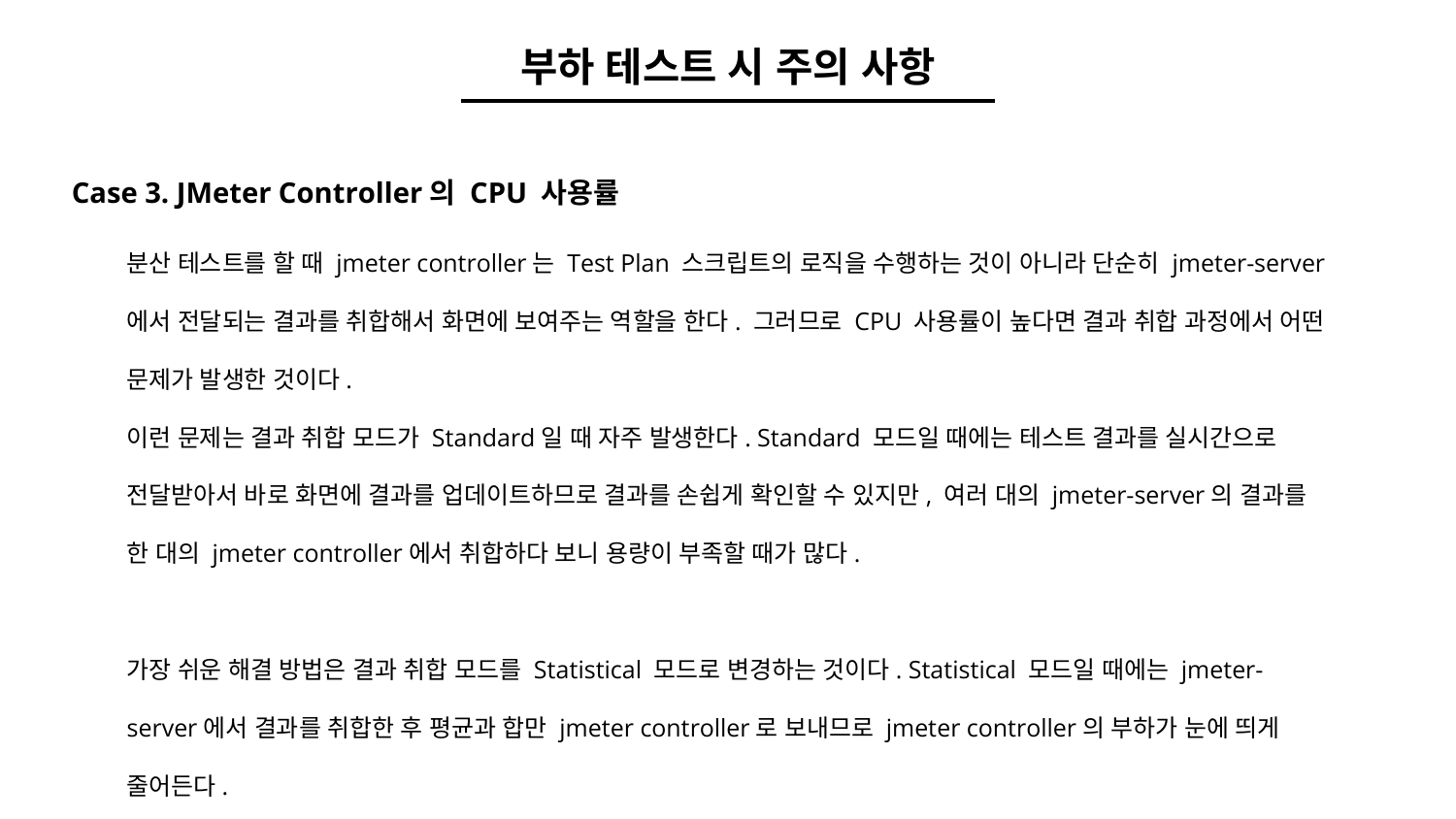

부하 테스트 시 주의 사항
Case 3. JMeter Controller의 CPU 사용률

분산 테스트를 할 때 jmeter controller는 Test Plan 스크립트의 로직을 수행하는 것이 아니라 단순히 jmeter-server에서 전달되는 결과를 취합해서 화면에 보여주는 역할을 한다. 그러므로 CPU 사용률이 높다면 결과 취합 과정에서 어떤 문제가 발생한 것이다.
이런 문제는 결과 취합 모드가 Standard일 때 자주 발생한다. Standard 모드일 때에는 테스트 결과를 실시간으로 전달받아서 바로 화면에 결과를 업데이트하므로 결과를 손쉽게 확인할 수 있지만, 여러 대의 jmeter-server의 결과를 한 대의 jmeter controller에서 취합하다 보니 용량이 부족할 때가 많다.

가장 쉬운 해결 방법은 결과 취합 모드를 Statistical 모드로 변경하는 것이다. Statistical 모드일 때에는 jmeter-server에서 결과를 취합한 후 평균과 합만 jmeter controller로 보내므로 jmeter controller의 부하가 눈에 띄게 줄어든다.